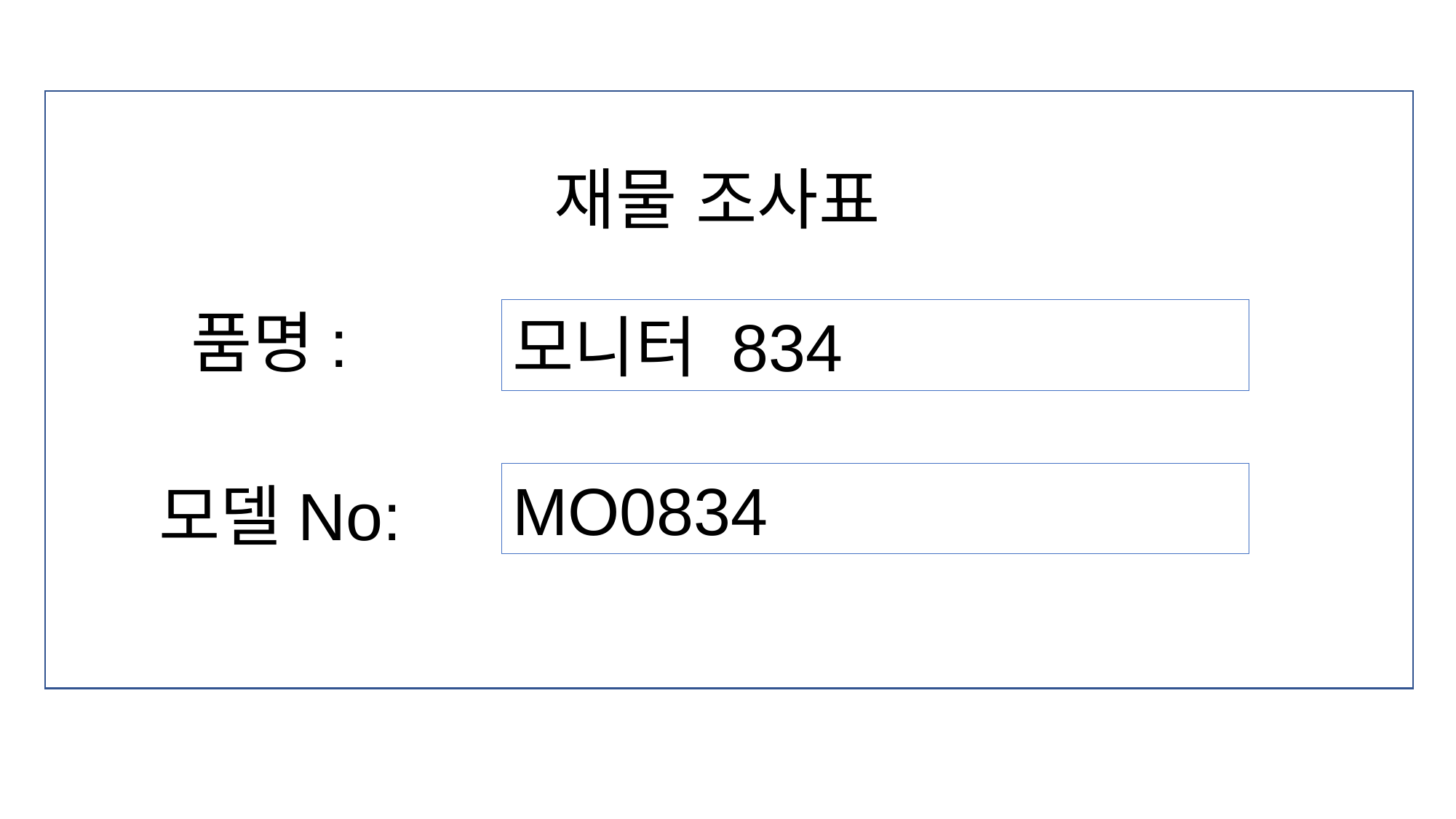

재물 조사표
품명:
모니터 834
MO0834
모델No: